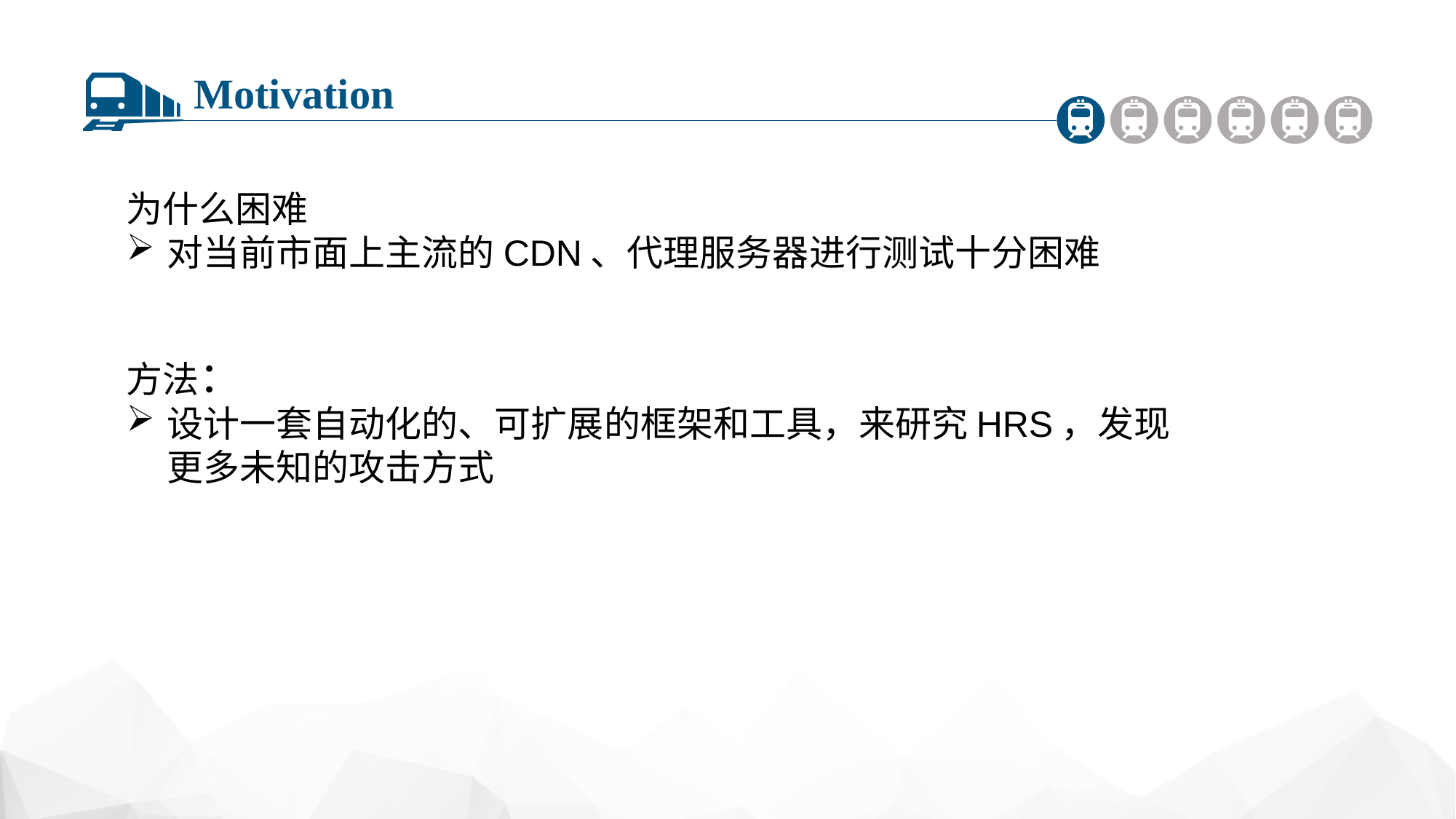

Motivation
为什么困难
对当前市面上主流的CDN、代理服务器进行测试十分困难

方法：
设计一套自动化的、可扩展的框架和工具，来研究HRS，发现更多未知的攻击方式